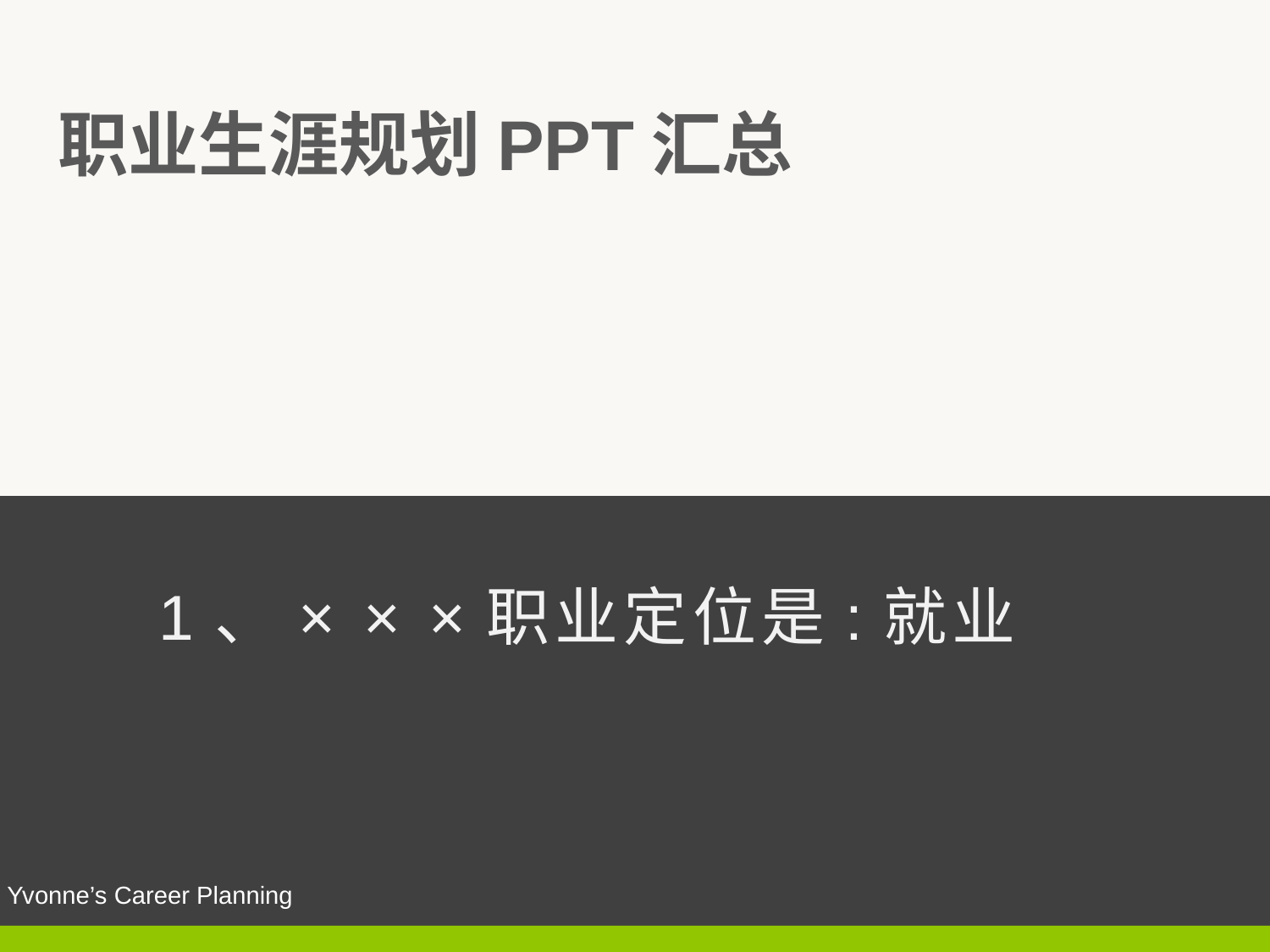

# 职业生涯规划PPT汇总

1、× × ×职业定位是:就业
Yvonne’s Career Planning